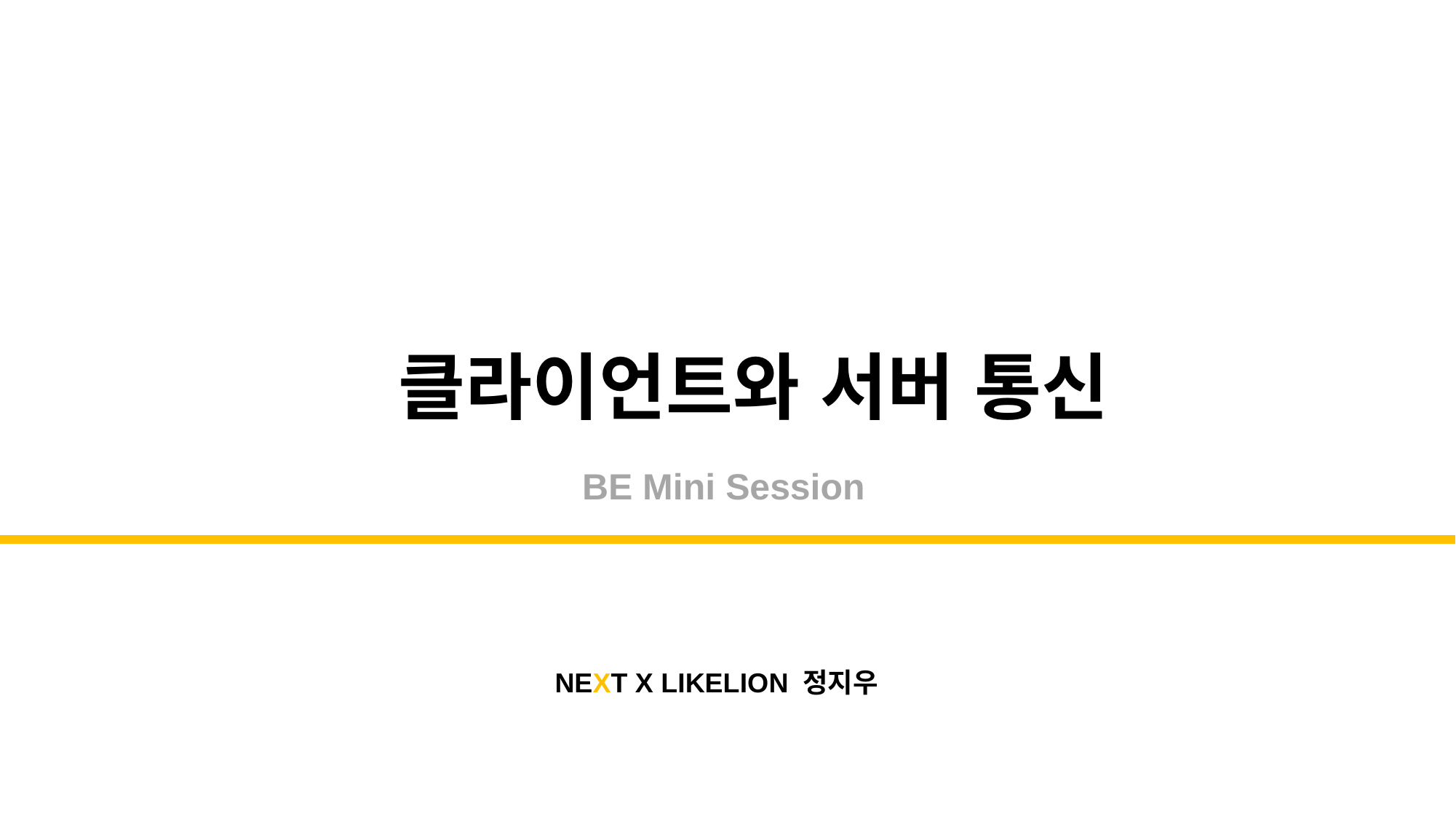

클라이언트와 서버 통신
BE Mini Session

NEXT X LIKELION 정지우